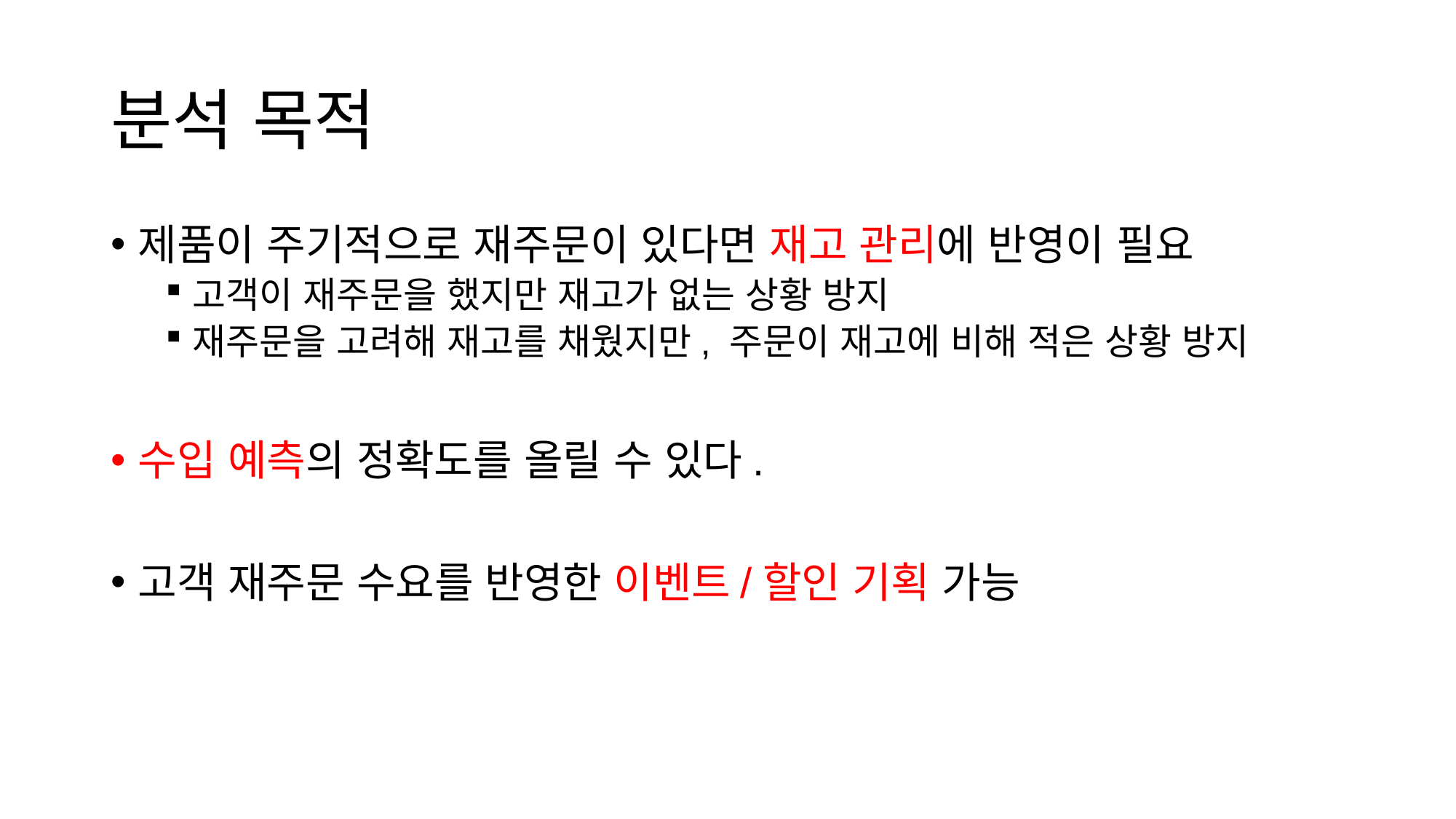

# 분석 목적
제품이 주기적으로 재주문이 있다면 재고 관리에 반영이 필요
고객이 재주문을 했지만 재고가 없는 상황 방지
재주문을 고려해 재고를 채웠지만, 주문이 재고에 비해 적은 상황 방지

수입 예측의 정확도를 올릴 수 있다.

고객 재주문 수요를 반영한 이벤트/할인 기획 가능